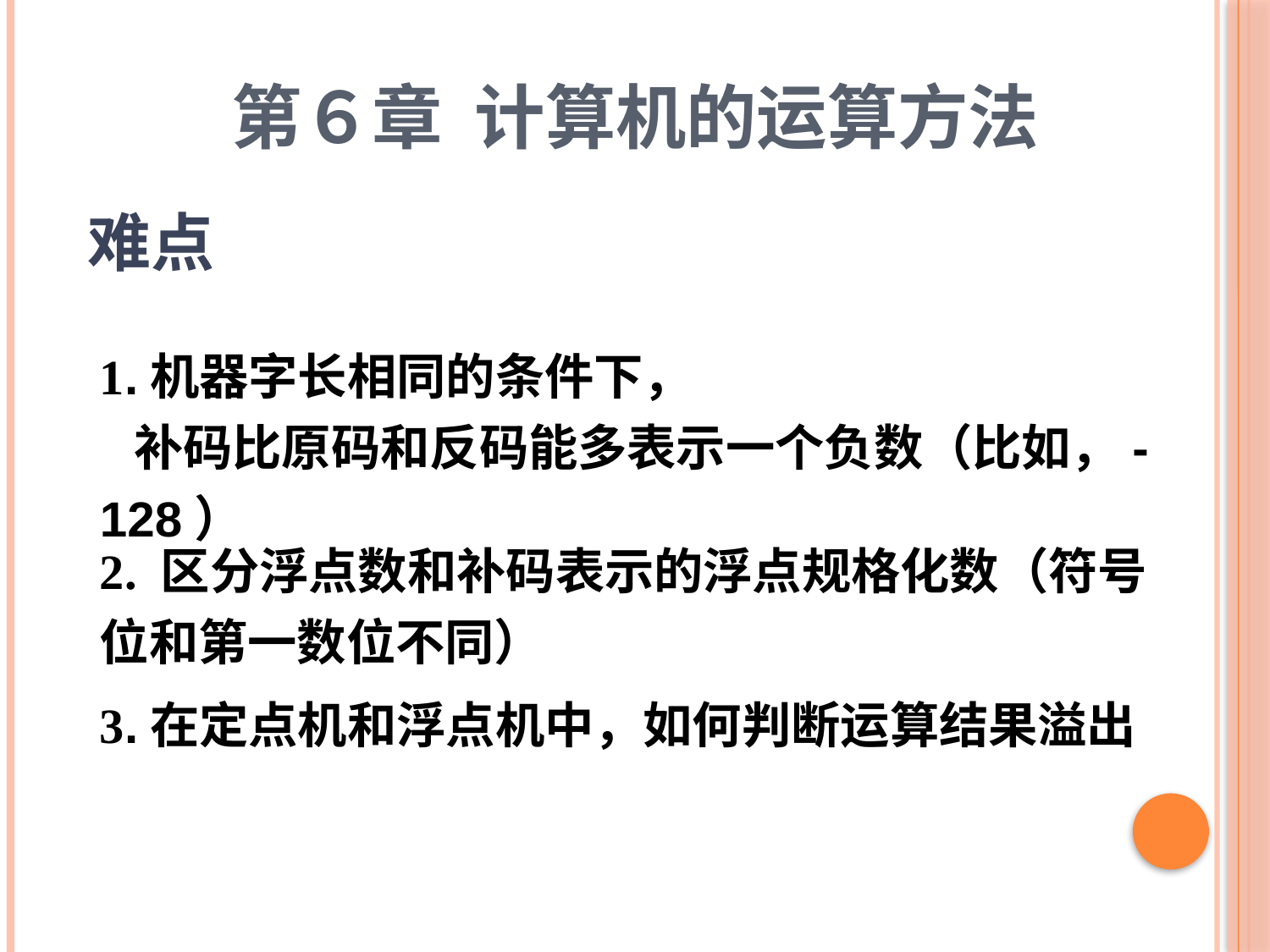

第６章  计算机的运算方法
难点
1.机器字长相同的条件下，
  补码比原码和反码能多表示一个负数（比如，-128）
2. 区分浮点数和补码表示的浮点规格化数（符号位和第一数位不同）
3.在定点机和浮点机中，如何判断运算结果溢出